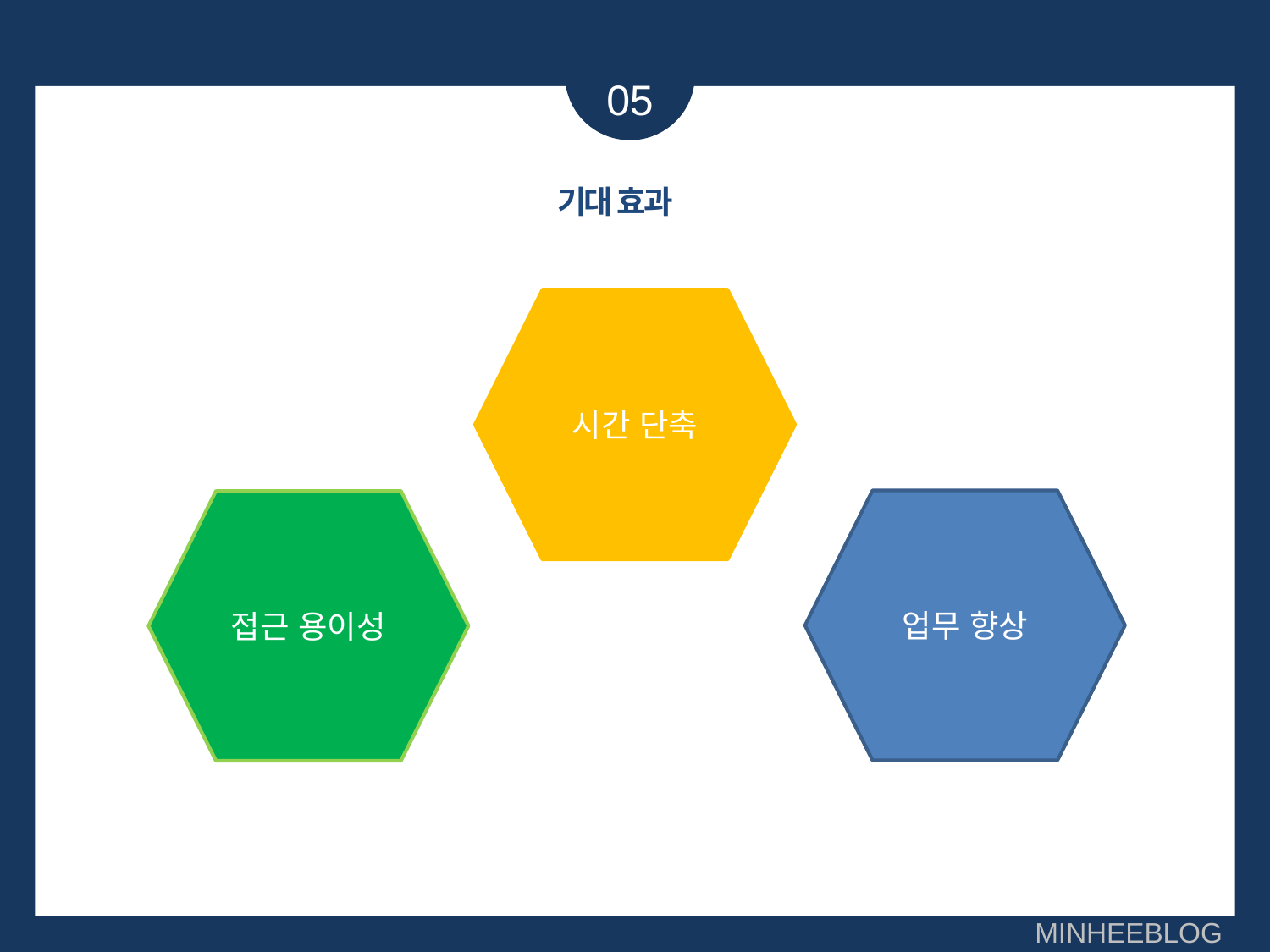

05

  기대 효과
시간 단축

업무 향상
접근 용이성
MINHEEBLOG